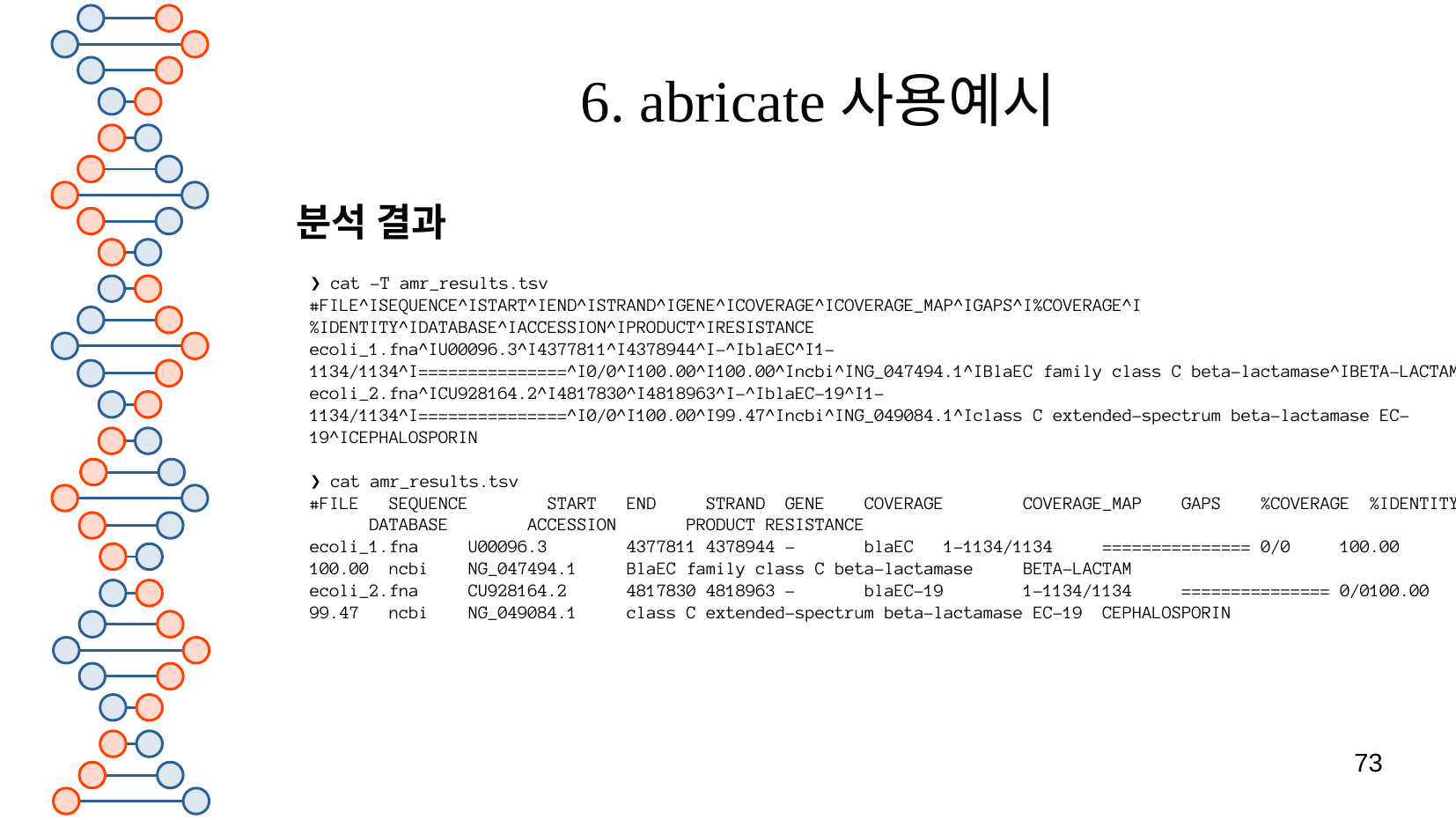

# 6. abricate사용예시
분석 결과

❯ cat -T amr_results.tsv
#FILE^ISEQUENCE^ISTART^IEND^ISTRAND^IGENE^ICOVERAGE^ICOVERAGE_MAP^IGAPS^I%COVERAGE^I%IDENTITY^IDATABASE^IACCESSION^IPRODUCT^IRESISTANCE
ecoli_1.fna^IU00096.3^I4377811^I4378944^I-^IblaEC^I1-1134/1134^I===============^I0/0^I100.00^I100.00^Incbi^ING_047494.1^IBlaEC family class C beta-lactamase^IBETA-LACTAM
ecoli_2.fna^ICU928164.2^I4817830^I4818963^I-^IblaEC-19^I1-1134/1134^I===============^I0/0^I100.00^I99.47^Incbi^ING_049084.1^Iclass C extended-spectrum beta-lactamase EC-19^ICEPHALOSPORIN

❯ cat amr_results.tsv
#FILE   SEQUENCE        START   END     STRAND  GENE    COVERAGE        COVERAGE_MAP    GAPS    %COVERAGE  %IDENTITY        DATABASE        ACCESSION       PRODUCT RESISTANCE
ecoli_1.fna     U00096.3        4377811 4378944 -       blaEC   1-1134/1134     =============== 0/0     100.00      100.00  ncbi    NG_047494.1     BlaEC family class C beta-lactamase     BETA-LACTAM
ecoli_2.fna     CU928164.2      4817830 4818963 -       blaEC-19        1-1134/1134     =============== 0/0100.00   99.47   ncbi    NG_049084.1     class C extended-spectrum beta-lactamase EC-19  CEPHALOSPORIN
73